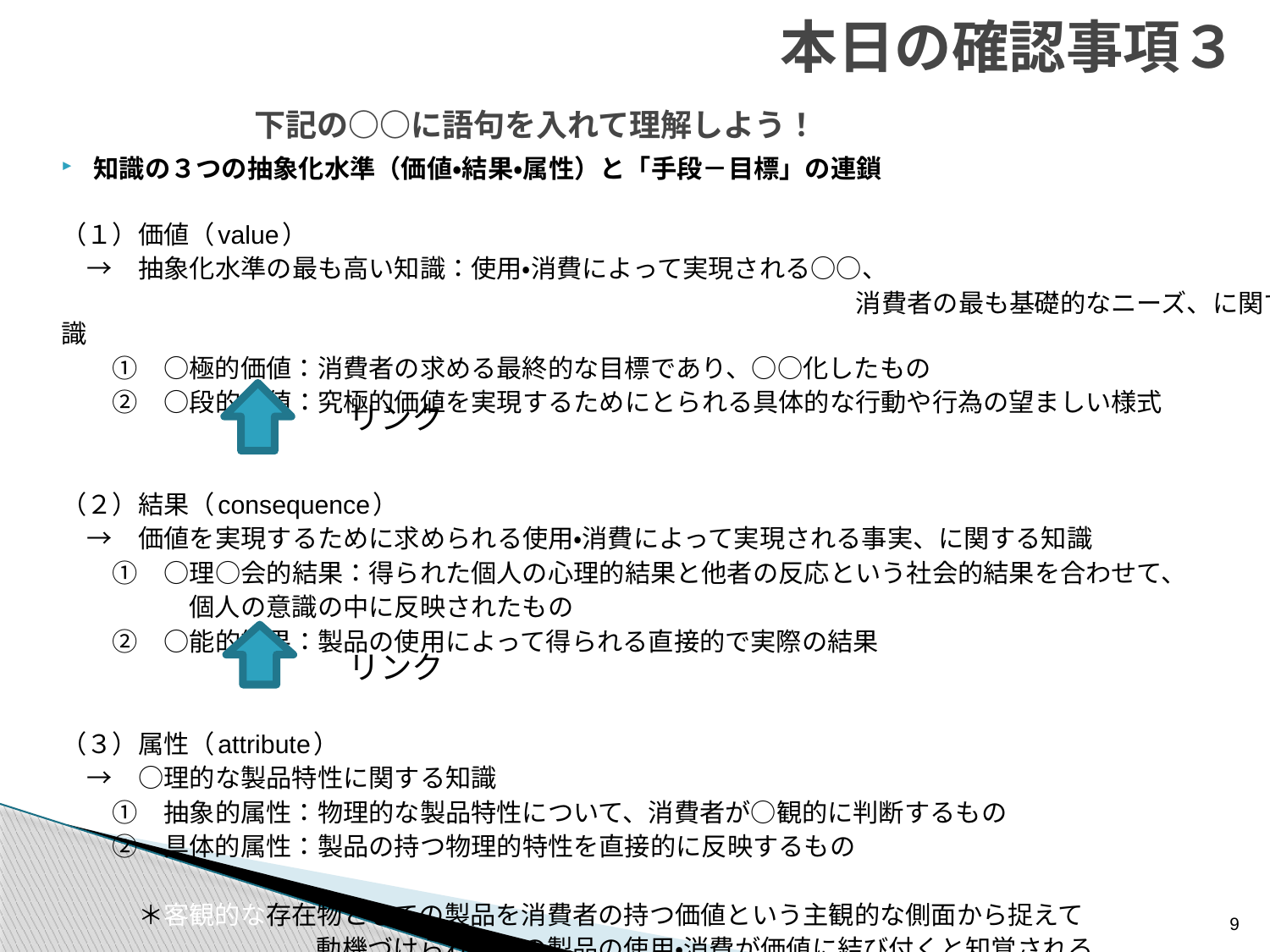

# 本日の確認事項３ 　　下記の○○に語句を入れて理解しよう！
知識の３つの抽象化水準（価値・結果・属性）と「手段－目標」の連鎖

（１）価値（value）
　→　抽象化水準の最も高い知識：使用・消費によって実現される○○、
　　　　　　　　　　　　　　　　　　　　　　　　　　　　　　　消費者の最も基礎的なニーズ、に関する知識
　　①　○極的価値：消費者の求める最終的な目標であり、○○化したもの
　　②　○段的価値：究極的価値を実現するためにとられる具体的な行動や行為の望ましい様式

（２）結果（consequence）
　→　価値を実現するために求められる使用・消費によって実現される事実、に関する知識
　　①　○理○会的結果：得られた個人の心理的結果と他者の反応という社会的結果を合わせて、
　　　　　個人の意識の中に反映されたもの
　　②　○能的結果：製品の使用によって得られる直接的で実際の結果

（３）属性（attribute）
　→　○理的な製品特性に関する知識
　　①　抽象的属性：物理的な製品特性について、消費者が○観的に判断するもの
　　②　具体的属性：製品の持つ物理的特性を直接的に反映するもの

　　　＊客観的な存在物としての製品を消費者の持つ価値という主観的な側面から捉えて
		　　　　　動機づけられ、その製品の使用・消費が価値に結び付くと知覚される

リンク

リンク
9